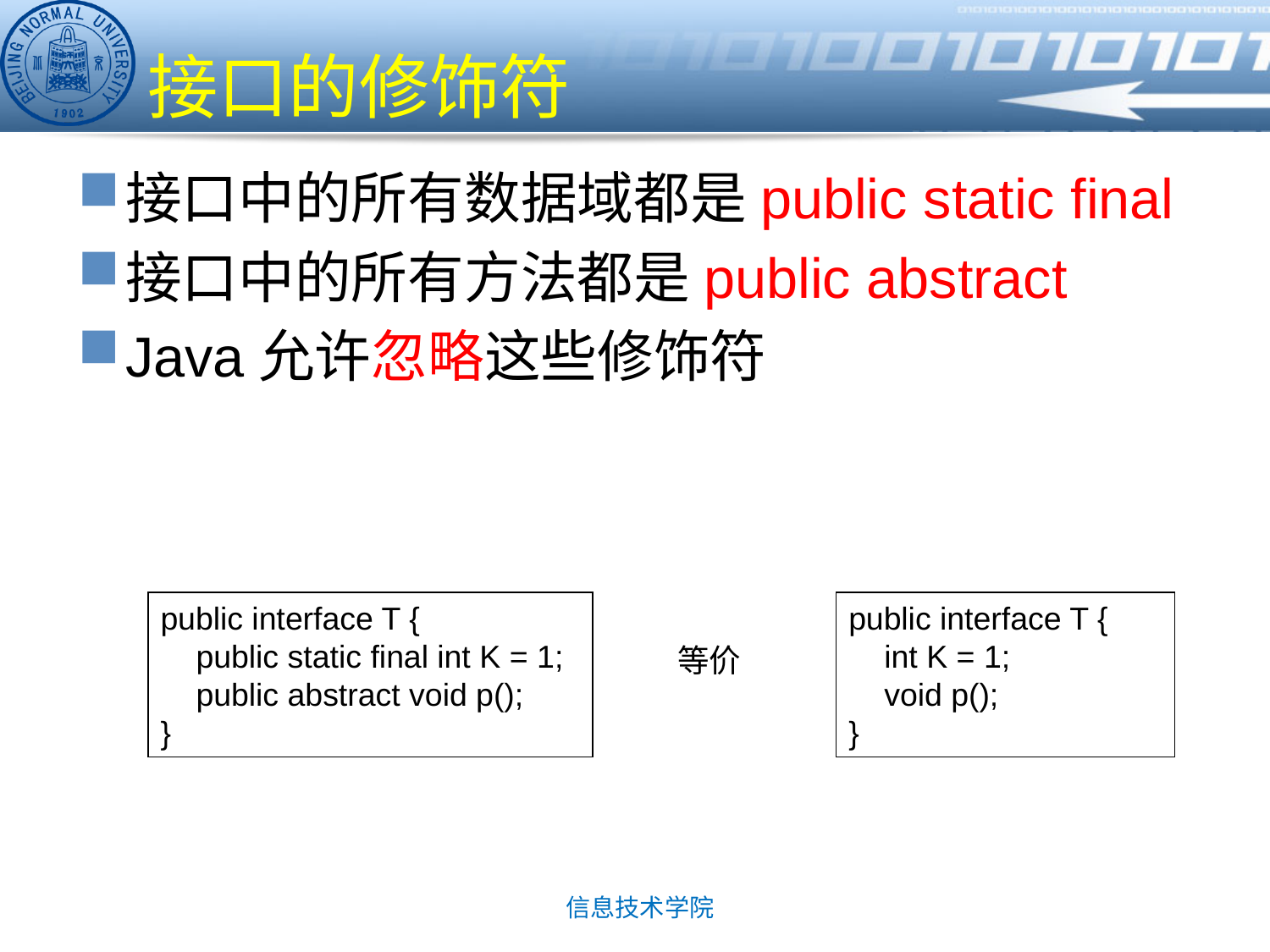

# 接口的修饰符
接口中的所有数据域都是public static final
接口中的所有方法都是public abstract
Java允许忽略这些修饰符

public interface T {
    public static final int K = 1;
    public abstract void p();
}
public interface T {
    int K = 1;
    void p();
}
等价